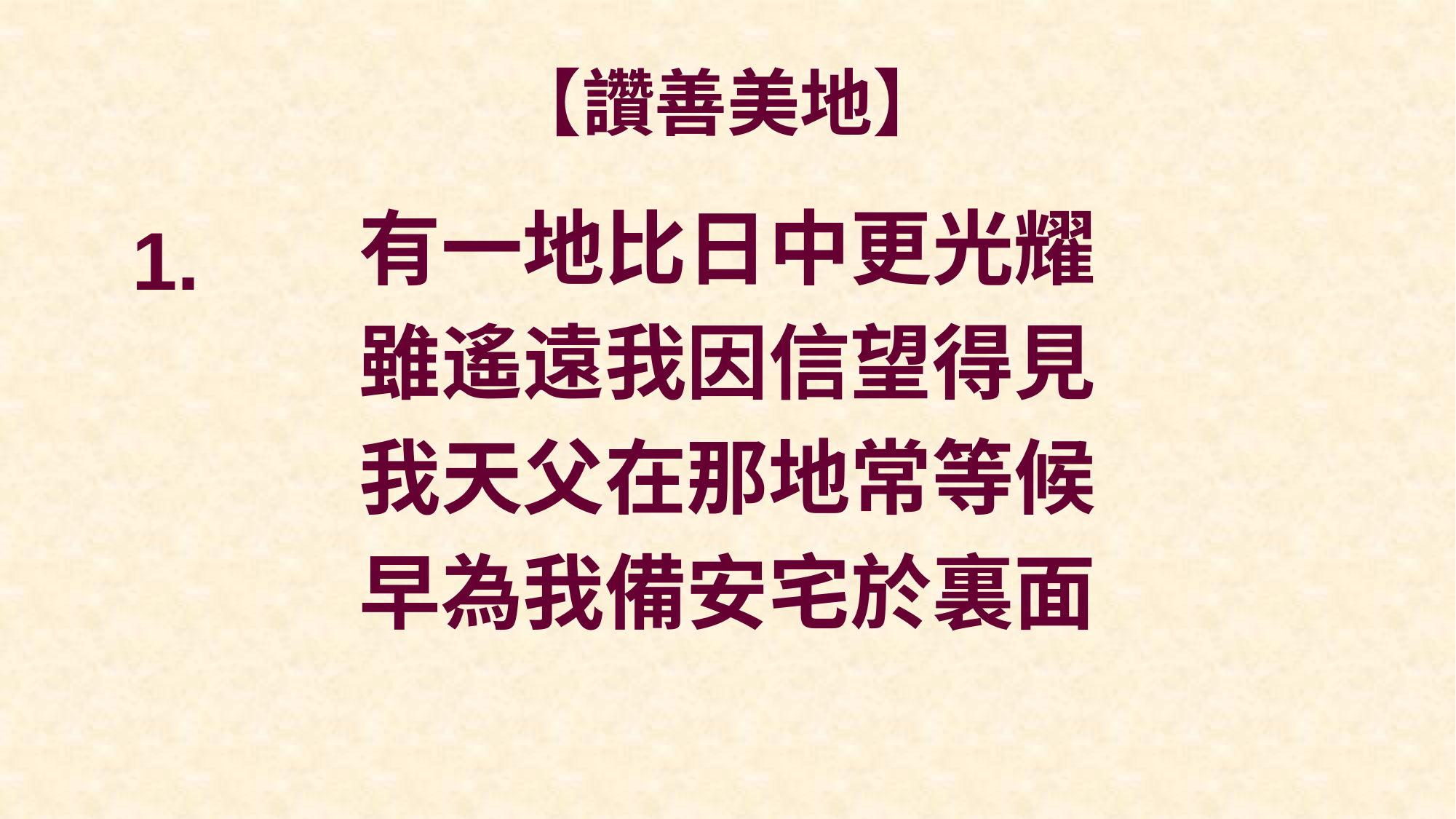

# 【讚善美地】
有一地比日中更光耀
雖遙遠我因信望得見
我天父在那地常等候
早為我備安宅於裏面
1.